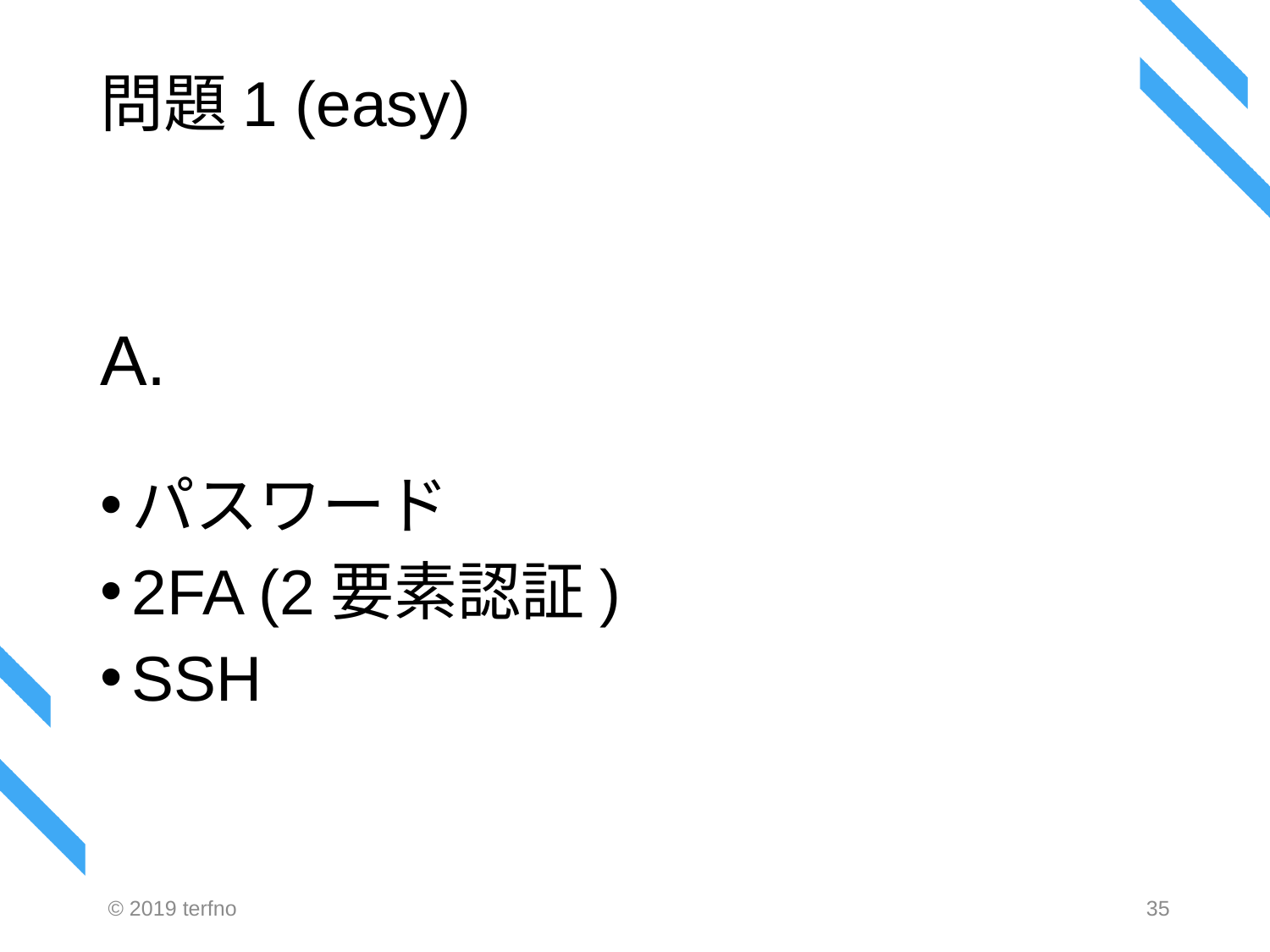

# 問題1 (easy)
A.

パスワード
2FA (2要素認証)
SSH
© 2019 terfno
35